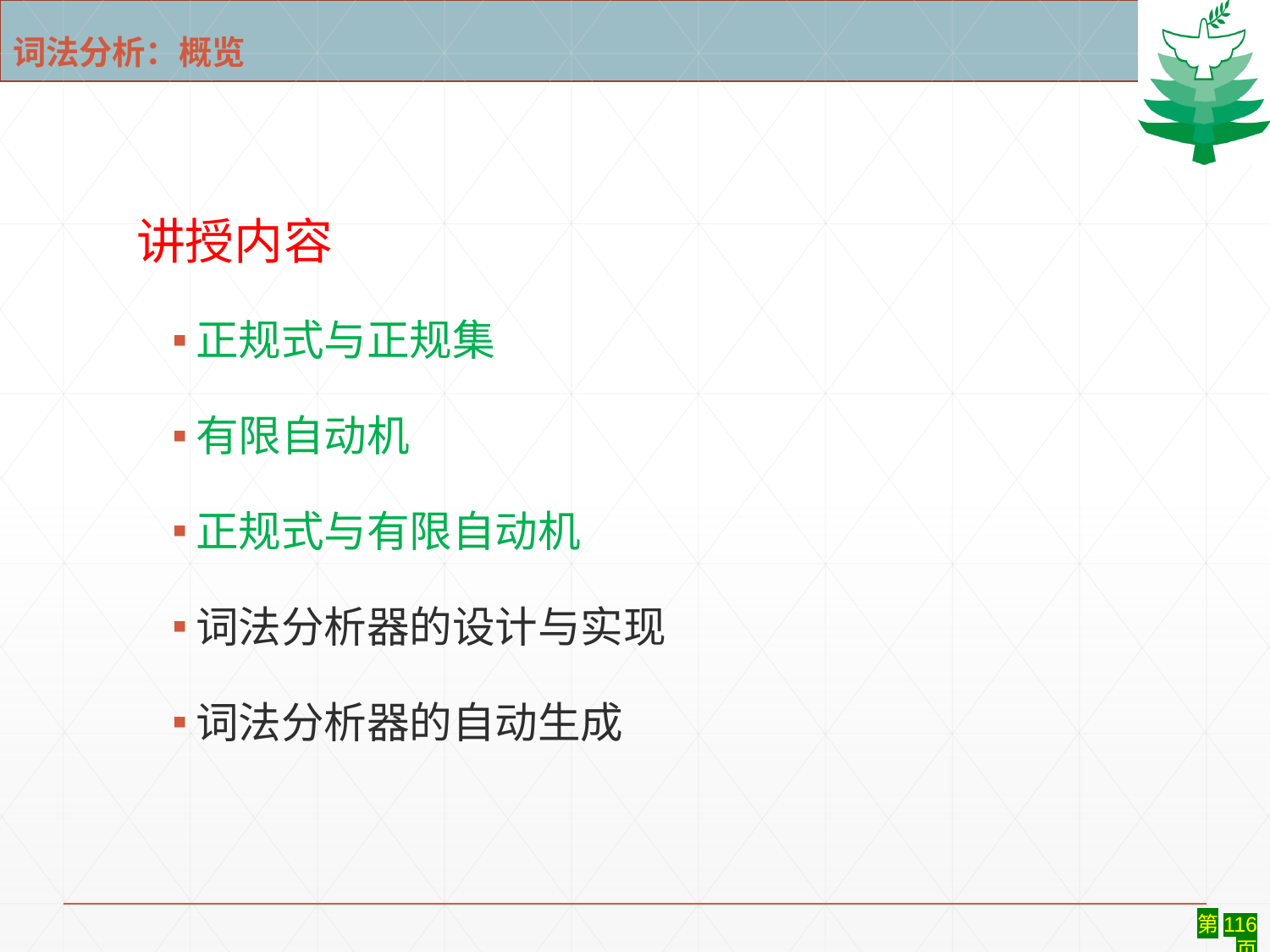

# 词法分析：概览
讲授内容
正规式与正规集
有限自动机
正规式与有限自动机
词法分析器的设计与实现
词法分析器的自动生成